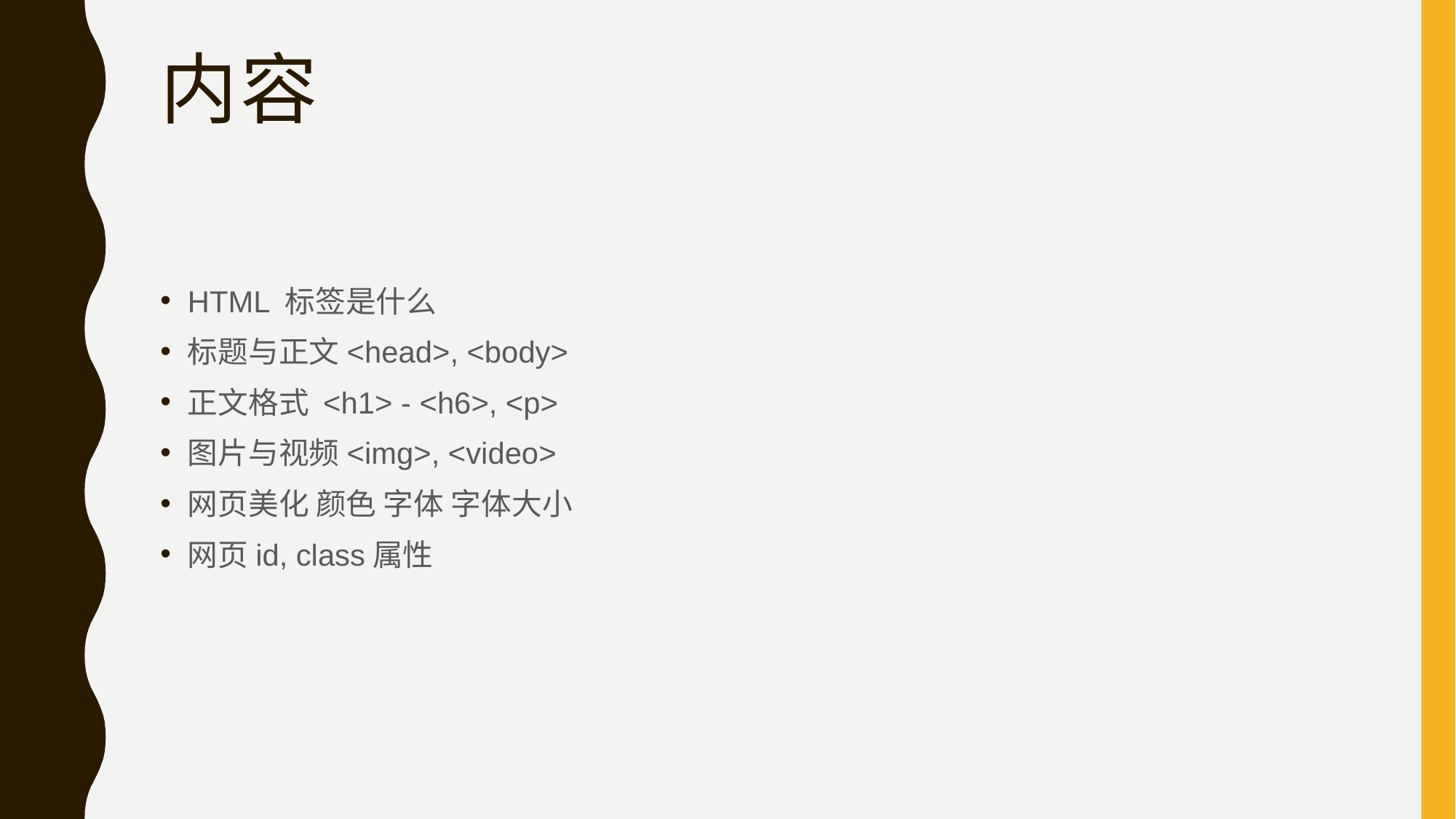

# 内容
HTML 标签是什么
标题与正文<head>, <body>
正文格式 <h1> - <h6>, <p>
图片与视频<img>, <video>
网页美化 颜色 字体 字体大小
网页id, class属性